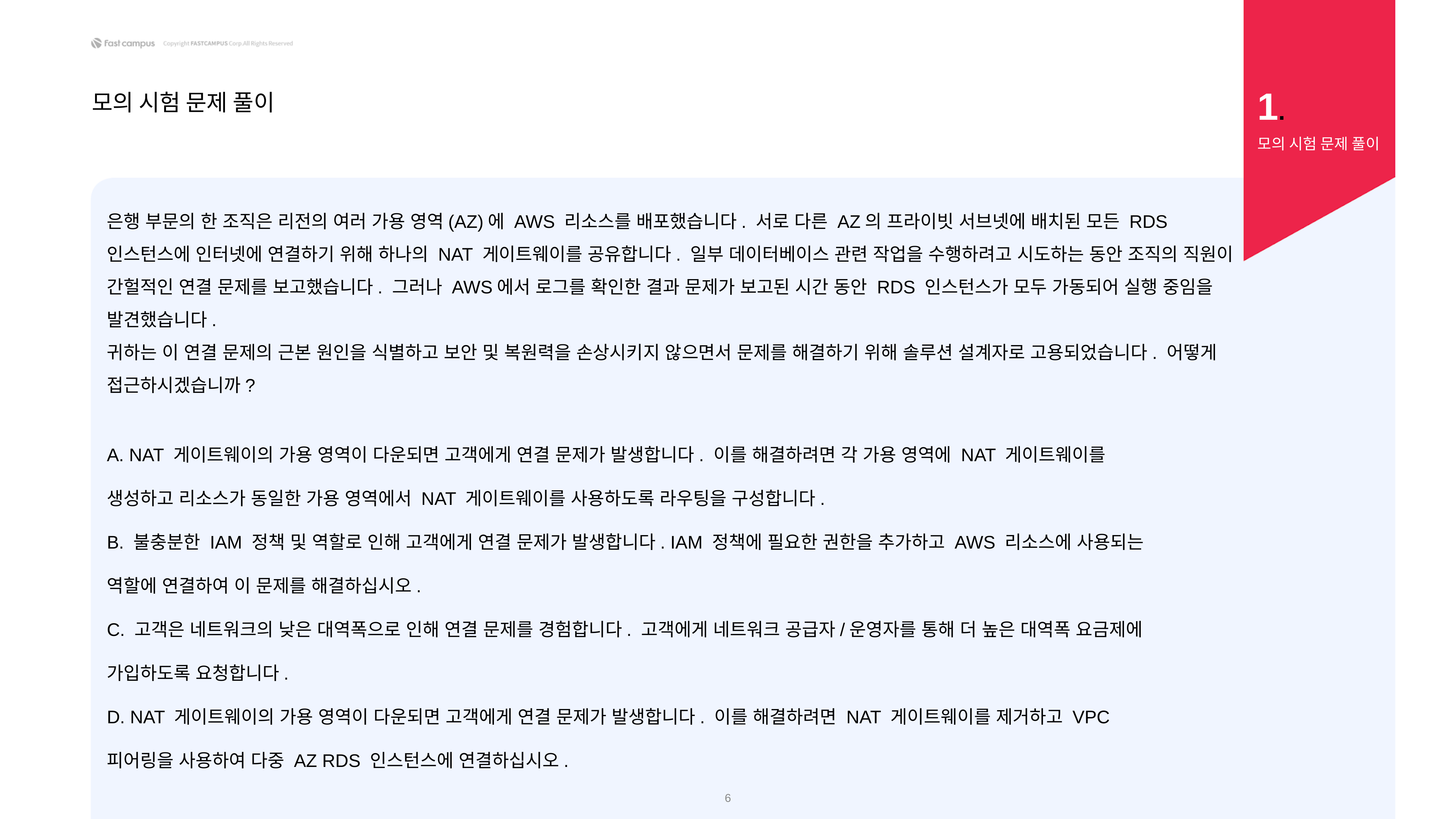

1.
모의 시험 문제 풀이
모의 시험 문제 풀이
은행 부문의 한 조직은 리전의 여러 가용 영역(AZ)에 AWS 리소스를 배포했습니다. 서로 다른 AZ의 프라이빗 서브넷에 배치된 모든 RDS 인스턴스에 인터넷에 연결하기 위해 하나의 NAT 게이트웨이를 공유합니다. 일부 데이터베이스 관련 작업을 수행하려고 시도하는 동안 조직의 직원이 간헐적인 연결 문제를 보고했습니다. 그러나 AWS에서 로그를 확인한 결과 문제가 보고된 시간 동안 RDS 인스턴스가 모두 가동되어 실행 중임을 발견했습니다.
귀하는 이 연결 문제의 근본 원인을 식별하고 보안 및 복원력을 손상시키지 않으면서 문제를 해결하기 위해 솔루션 설계자로 고용되었습니다. 어떻게 접근하시겠습니까?
A. NAT 게이트웨이의 가용 영역이 다운되면 고객에게 연결 문제가 발생합니다. 이를 해결하려면 각 가용 영역에 NAT 게이트웨이를 생성하고 리소스가 동일한 가용 영역에서 NAT 게이트웨이를 사용하도록 라우팅을 구성합니다.
B. 불충분한 IAM 정책 및 역할로 인해 고객에게 연결 문제가 발생합니다. IAM 정책에 필요한 권한을 추가하고 AWS 리소스에 사용되는 역할에 연결하여 이 문제를 해결하십시오.
C. 고객은 네트워크의 낮은 대역폭으로 인해 연결 문제를 경험합니다. 고객에게 네트워크 공급자/운영자를 통해 더 높은 대역폭 요금제에 가입하도록 요청합니다.
D. NAT 게이트웨이의 가용 영역이 다운되면 고객에게 연결 문제가 발생합니다. 이를 해결하려면 NAT 게이트웨이를 제거하고 VPC 피어링을 사용하여 다중 AZ RDS 인스턴스에 연결하십시오.
6